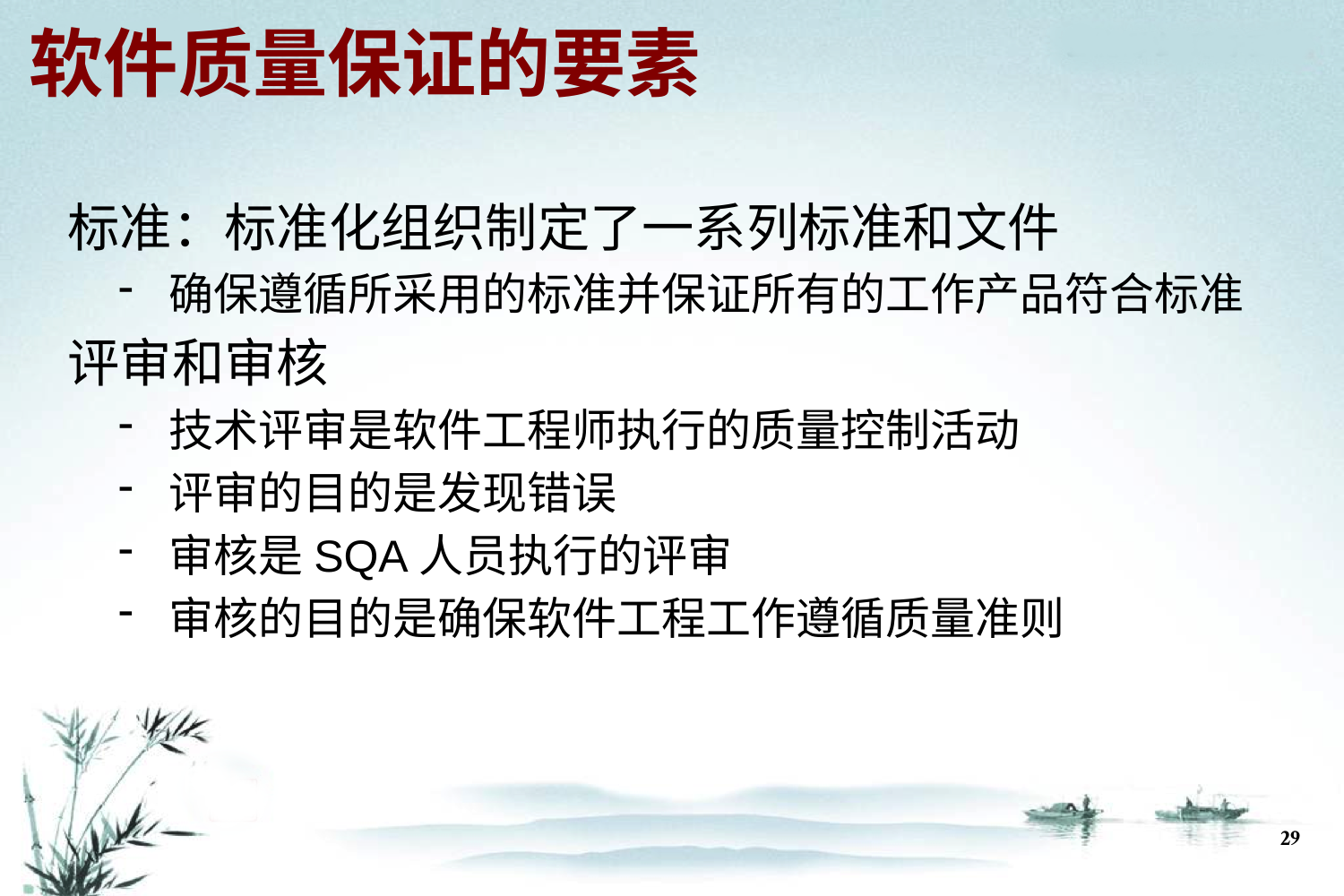

# 软件质量保证的要素
标准：标准化组织制定了一系列标准和文件
确保遵循所采用的标准并保证所有的工作产品符合标准
评审和审核
技术评审是软件工程师执行的质量控制活动
评审的目的是发现错误
审核是SQA人员执行的评审
审核的目的是确保软件工程工作遵循质量准则

29